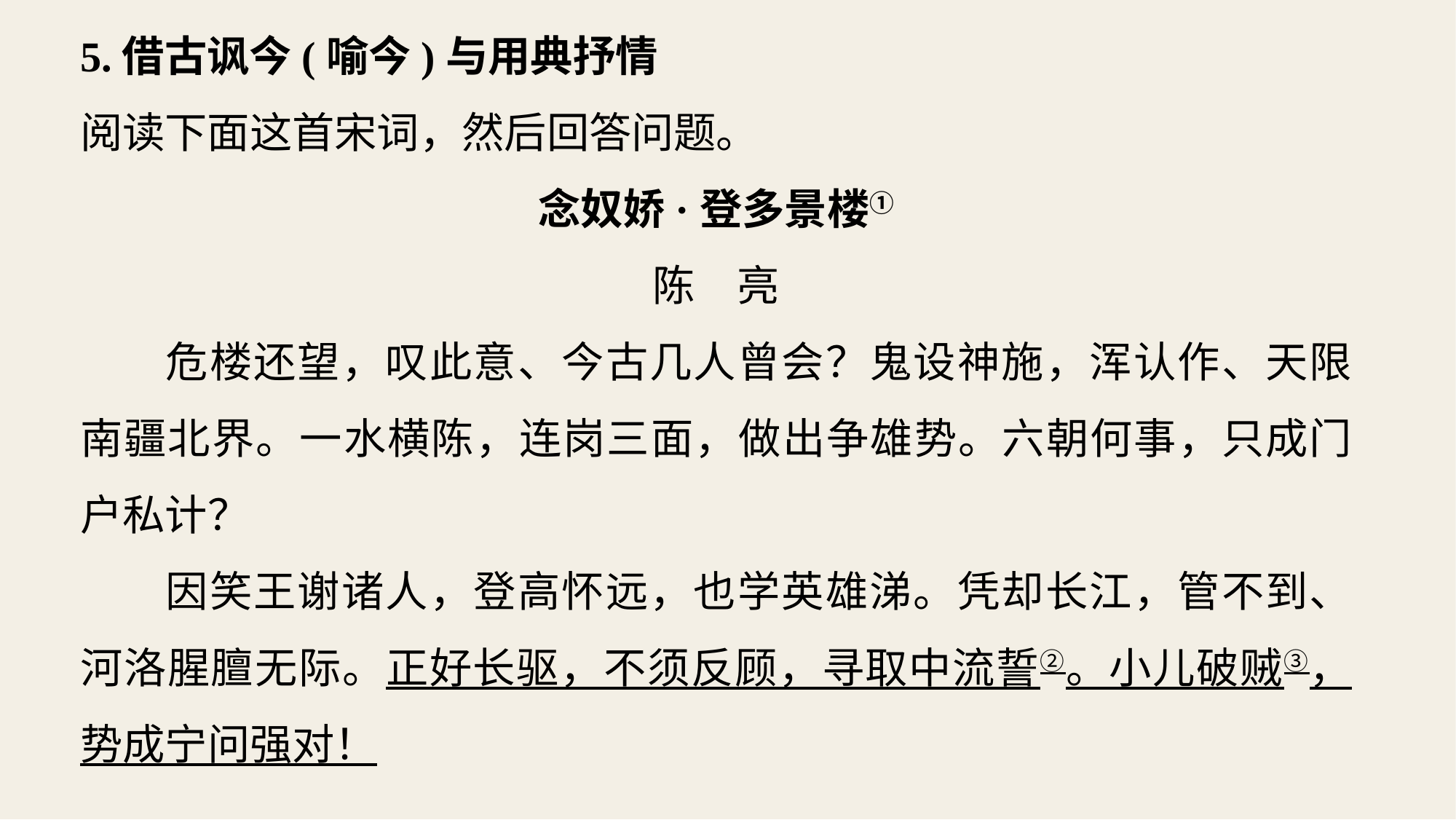

5.借古讽今(喻今)与用典抒情
阅读下面这首宋词，然后回答问题。
念奴娇·登多景楼①
陈　亮
危楼还望，叹此意、今古几人曾会？鬼设神施，浑认作、天限南疆北界。一水横陈，连岗三面，做出争雄势。六朝何事，只成门户私计？
因笑王谢诸人，登高怀远，也学英雄涕。凭却长江，管不到、河洛腥膻无际。正好长驱，不须反顾，寻取中流誓②。小儿破贼③，势成宁问强对！